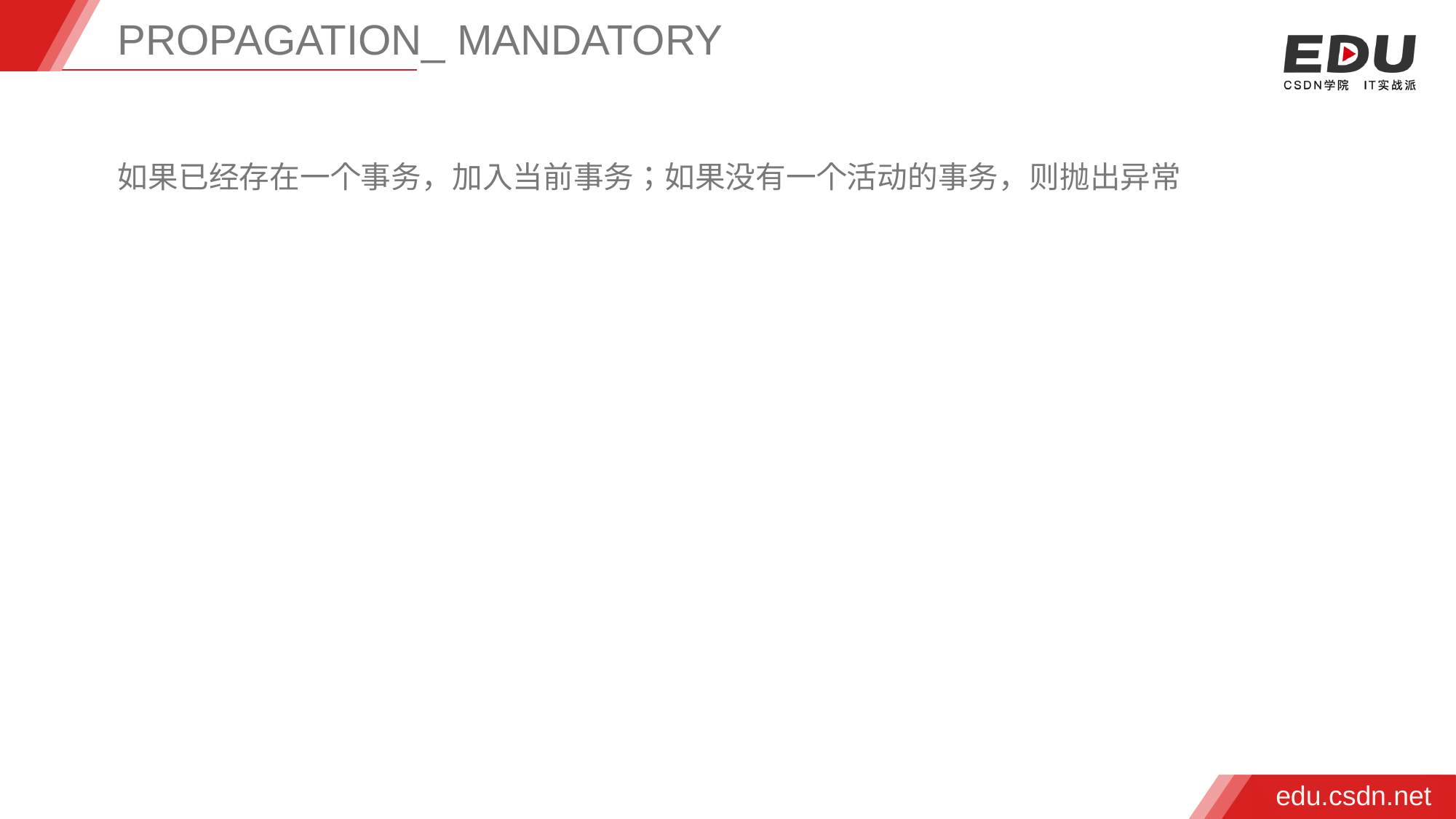

PROPAGATION_ MANDATORY
如果已经存在一个事务，加入当前事务；如果没有一个活动的事务，则抛出异常
edu.csdn.net